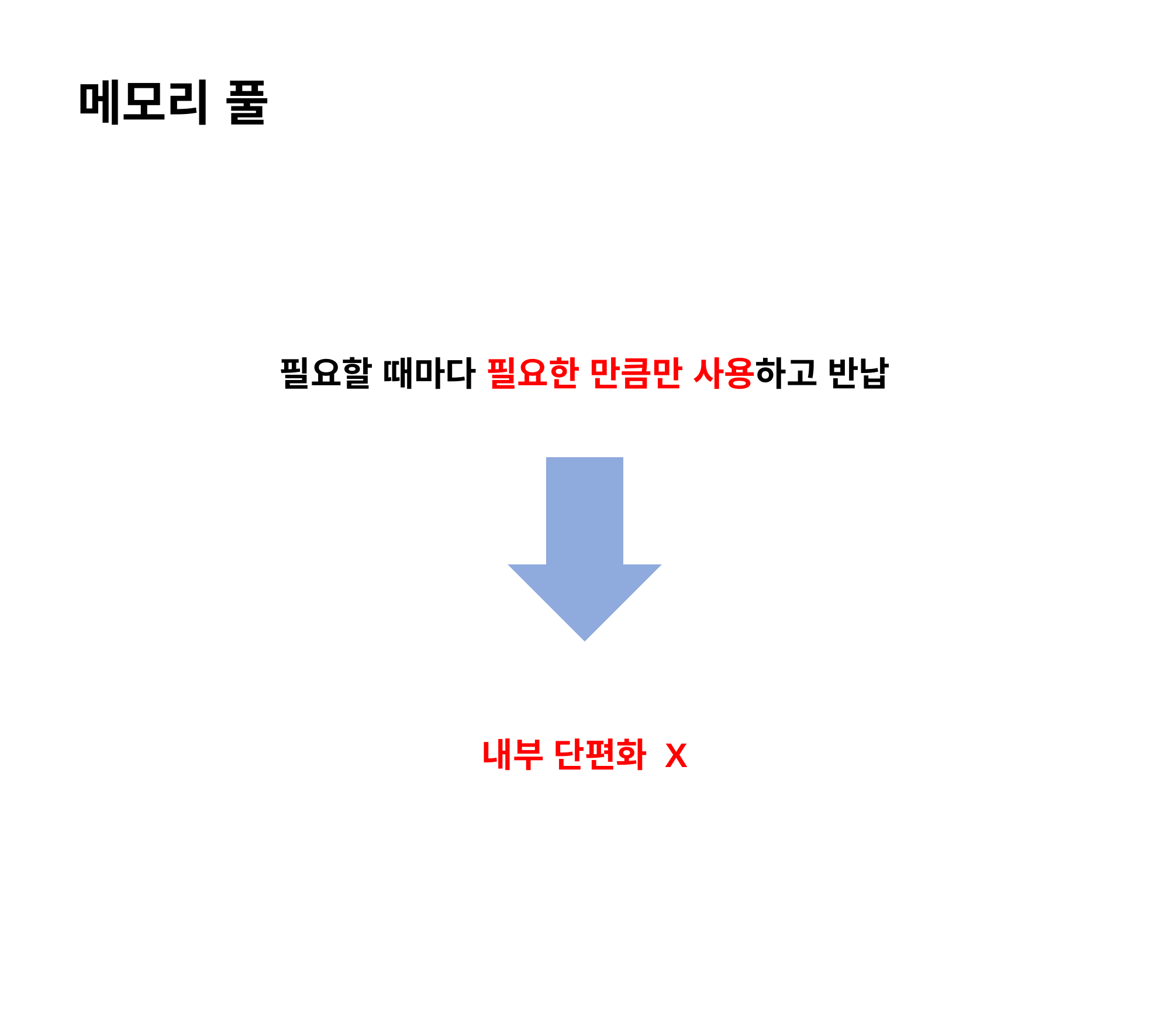

메모리 풀
필요할 때마다 필요한 만큼만 사용하고 반납

내부 단편화 X